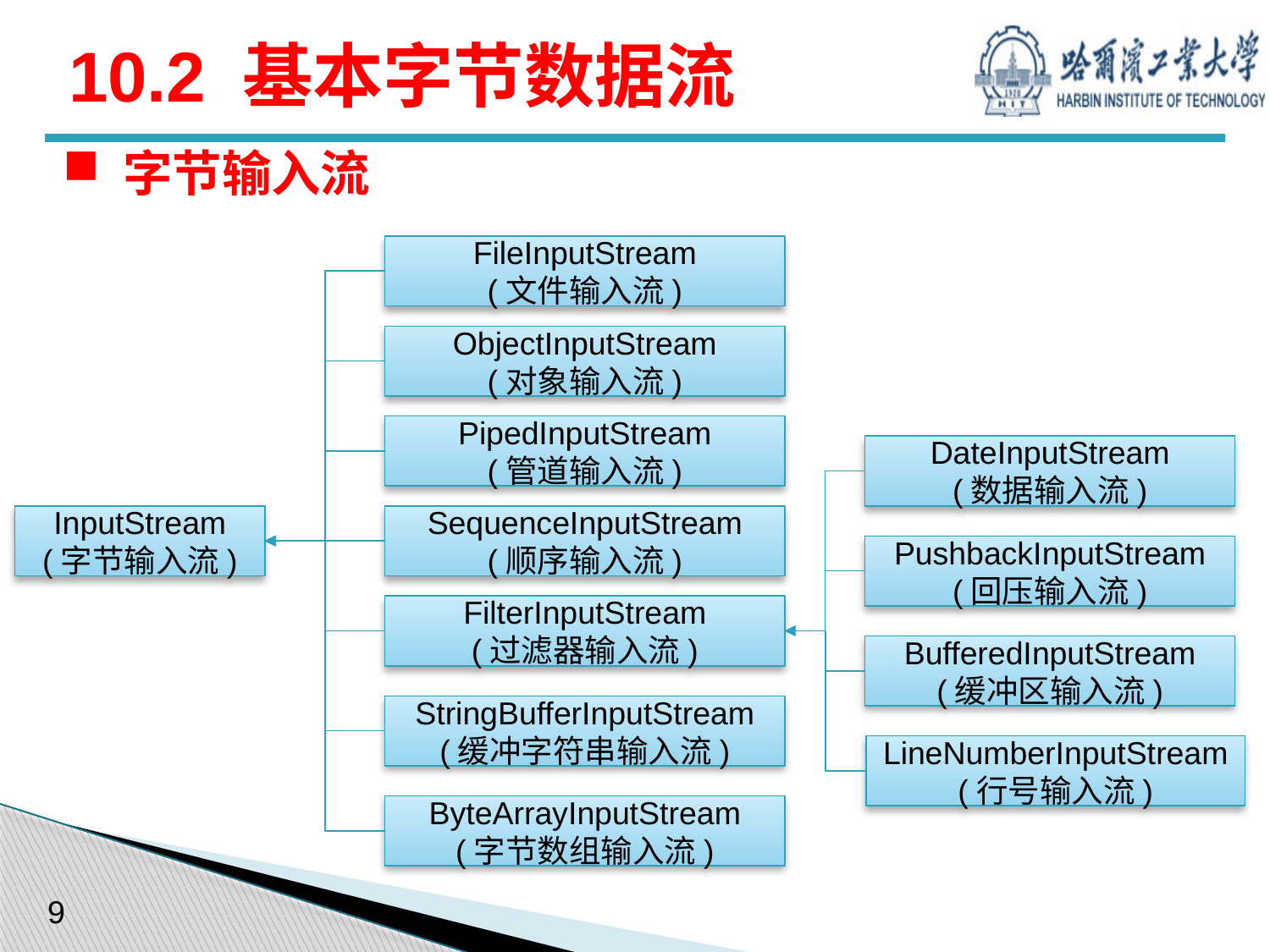

# 10.2 基本字节数据流
 字节输入流
FileInputStream
(文件输入流)
ObjectInputStream
(对象输入流)
PipedInputStream
(管道输入流)
DateInputStream
(数据输入流)
InputStream
(字节输入流)
SequenceInputStream
(顺序输入流)
PushbackInputStream
(回压输入流)
FilterInputStream
(过滤器输入流)
BufferedInputStream
(缓冲区输入流)
StringBufferInputStream
(缓冲字符串输入流)
LineNumberInputStream
(行号输入流)
ByteArrayInputStream
(字节数组输入流)